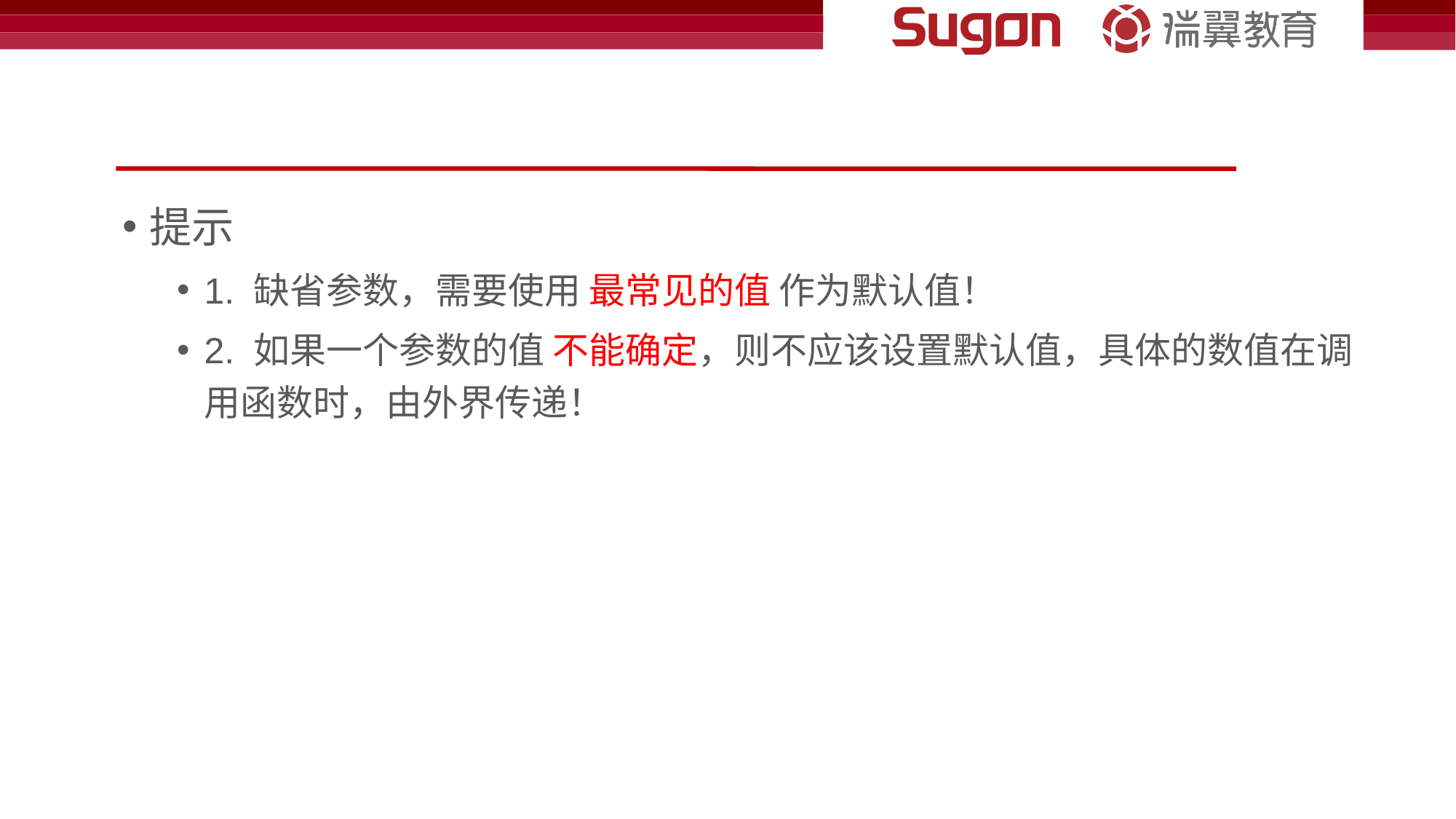

#
提示
1. 缺省参数，需要使用 最常见的值 作为默认值！
2. 如果一个参数的值 不能确定，则不应该设置默认值，具体的数值在调用函数时，由外界传递！